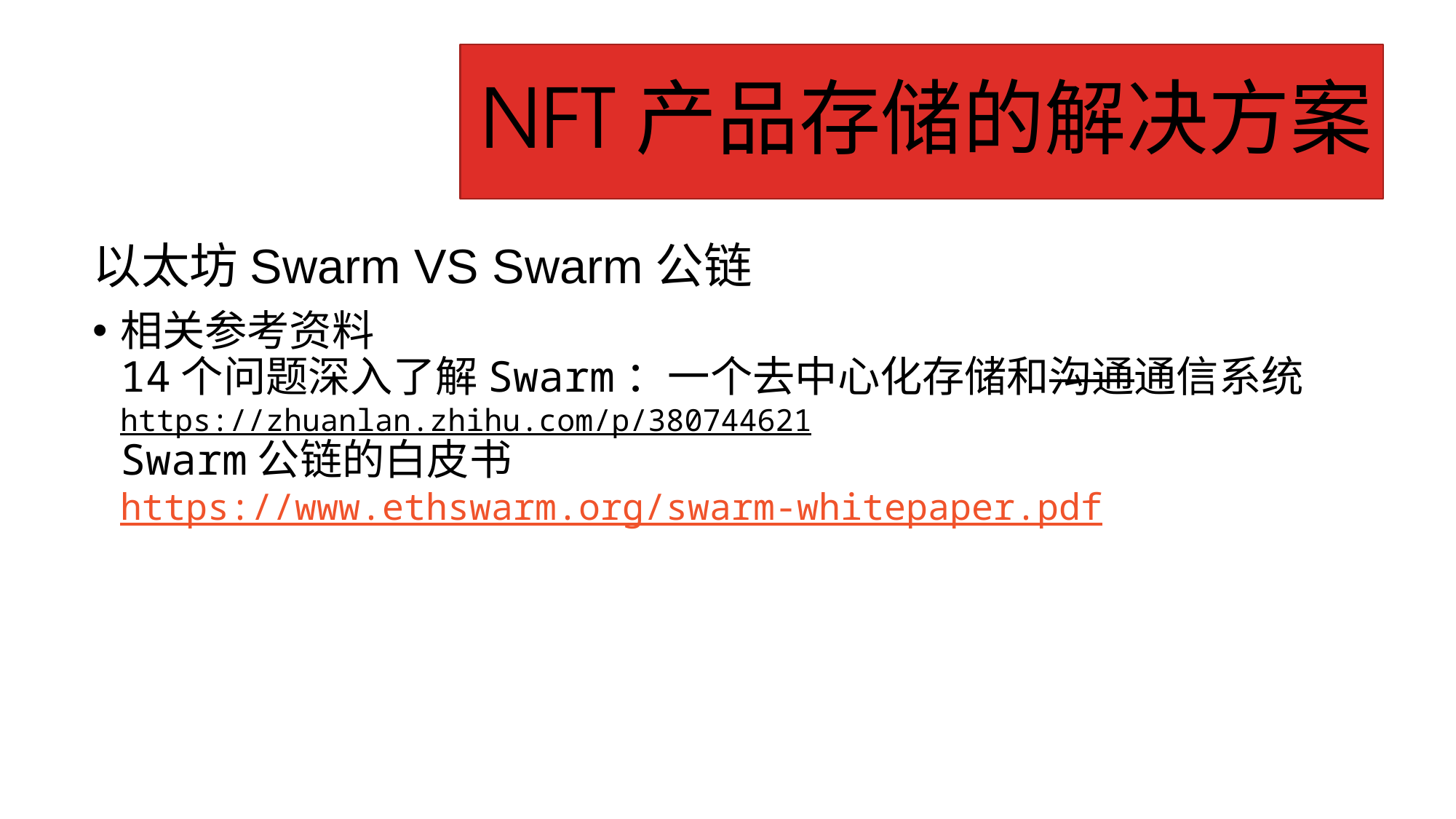

# NFT产品存储的解决方案
以太坊Swarm VS Swarm公链
相关参考资料
14个问题深入了解Swarm：一个去中心化存储和沟通通信系统
https://zhuanlan.zhihu.com/p/380744621
Swarm公链的白皮书
https://www.ethswarm.org/swarm-whitepaper.pdf